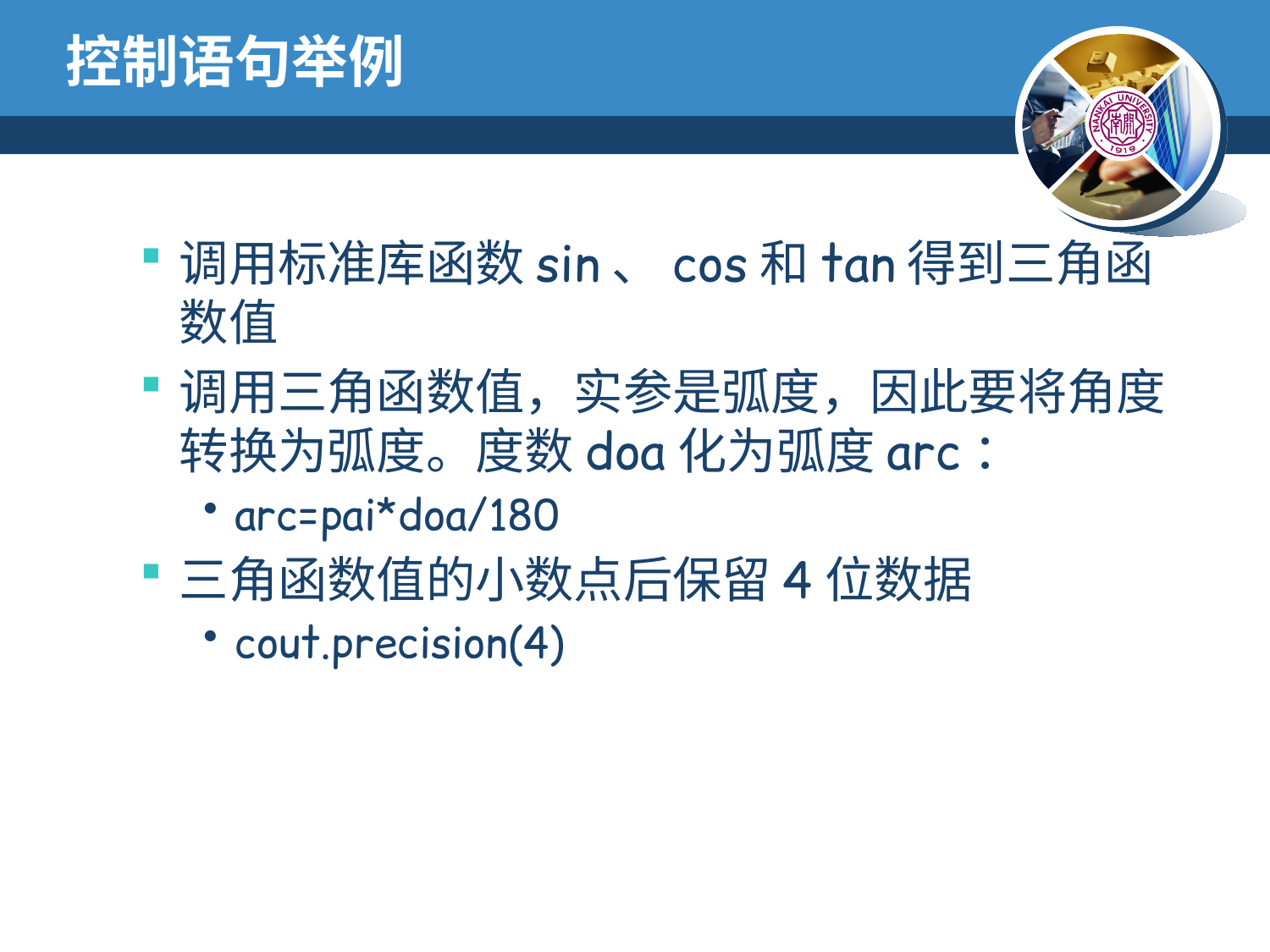

# 控制语句举例
调用标准库函数sin、cos和tan得到三角函数值
调用三角函数值，实参是弧度，因此要将角度转换为弧度。度数doa化为弧度arc：
arc=pai*doa/180
三角函数值的小数点后保留4位数据
cout.precision(4)